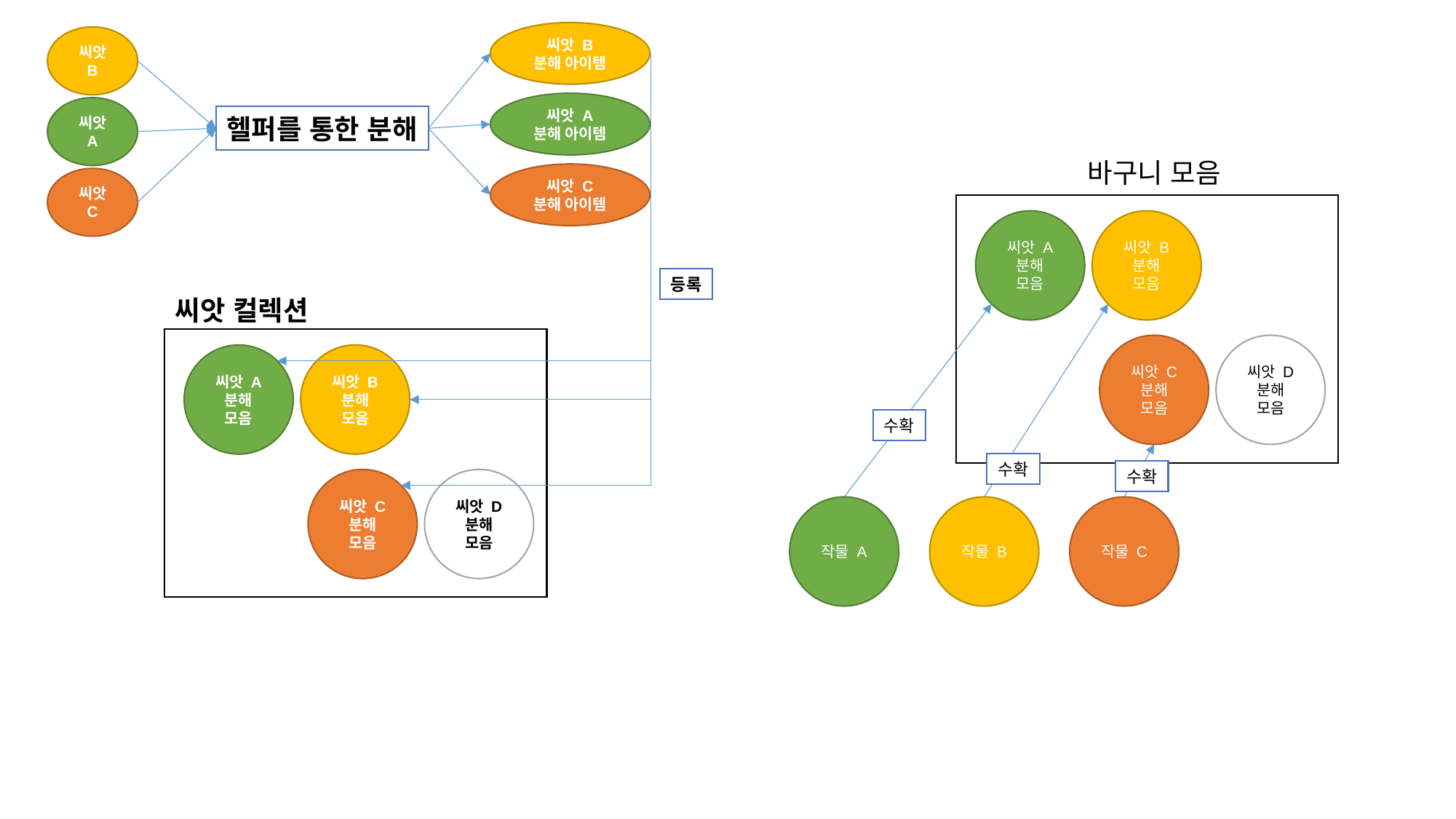

씨앗 B
분해 아이템
씨앗 B
씨앗 A
분해 아이템
씨앗 A
헬퍼를 통한 분해
씨앗 C
분해 아이템
씨앗 C
등록
씨앗 컬렉션

씨앗 A
분해 모음
씨앗 B
분해 모음
씨앗 C
분해 모음
씨앗 D
분해 모음
바구니 모음

씨앗 A
분해 모음
씨앗 B
분해 모음
씨앗 C
분해 모음
씨앗 D
분해 모음
수확
수확
수확
작물 A
작물 B
작물 C